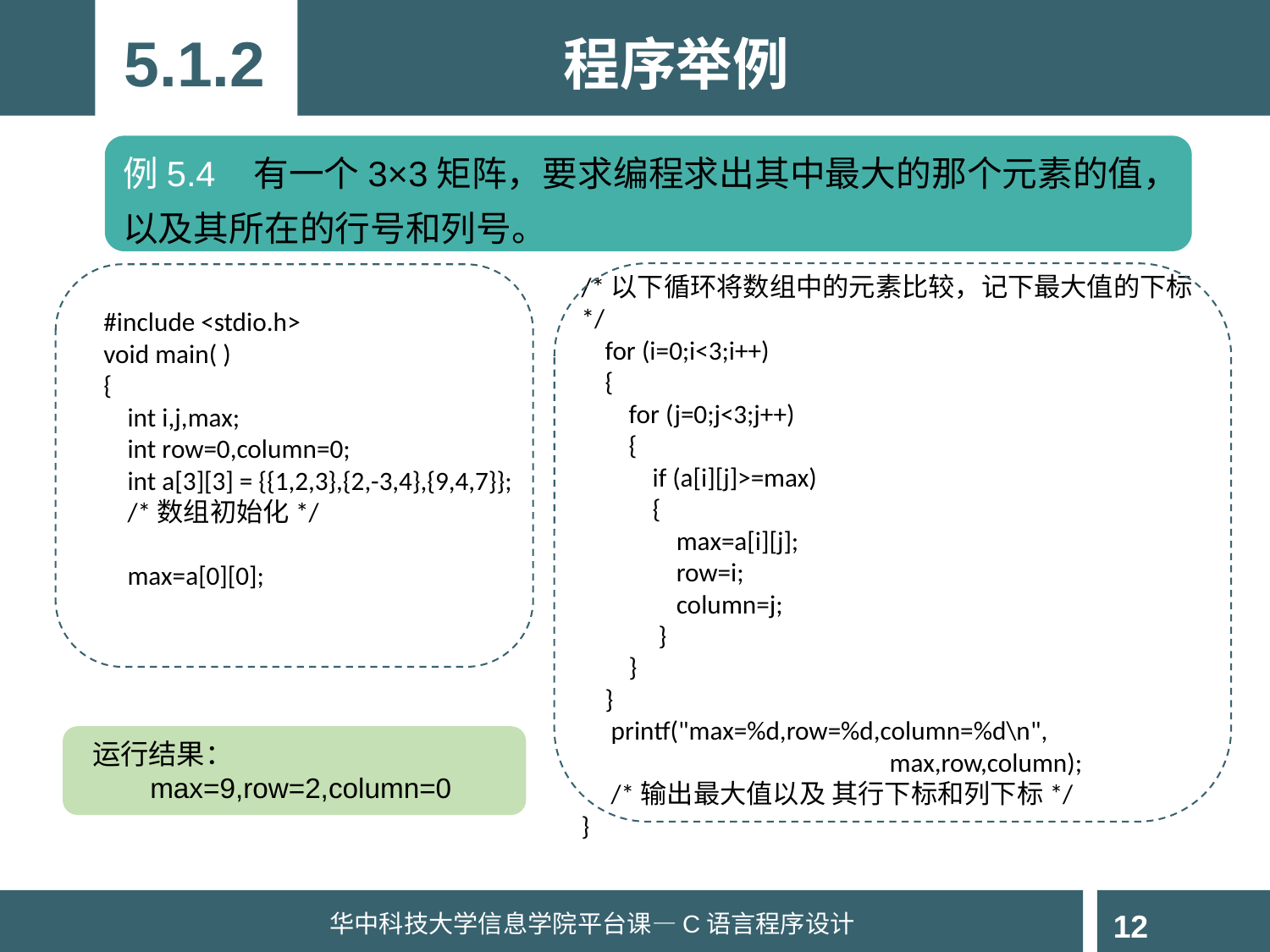

5.1.2
程序举例
例5.4   有一个3×3矩阵，要求编程求出其中最大的那个元素的值，以及其所在的行号和列号。

/*以下循环将数组中的元素比较，记下最大值的下标*/
    for (i=0;i<3;i++)
    {
        for (j=0;j<3;j++)
        {
            if (a[i][j]>=max)
            {
                max=a[i][j];
                row=i;
                column=j;
             }
        }
    }
     printf("max=%d,row=%d,column=%d\n",
                                                    max,row,column);
     /*输出最大值以及 其行下标和列下标*/
}

#include <stdio.h>
void main( )
{
    int i,j,max;
    int row=0,column=0;
    int a[3][3] = {{1,2,3},{2,-3,4},{9,4,7}};
    /*数组初始化*/

    max=a[0][0];

 运行结果：
         max=9,row=2,column=0